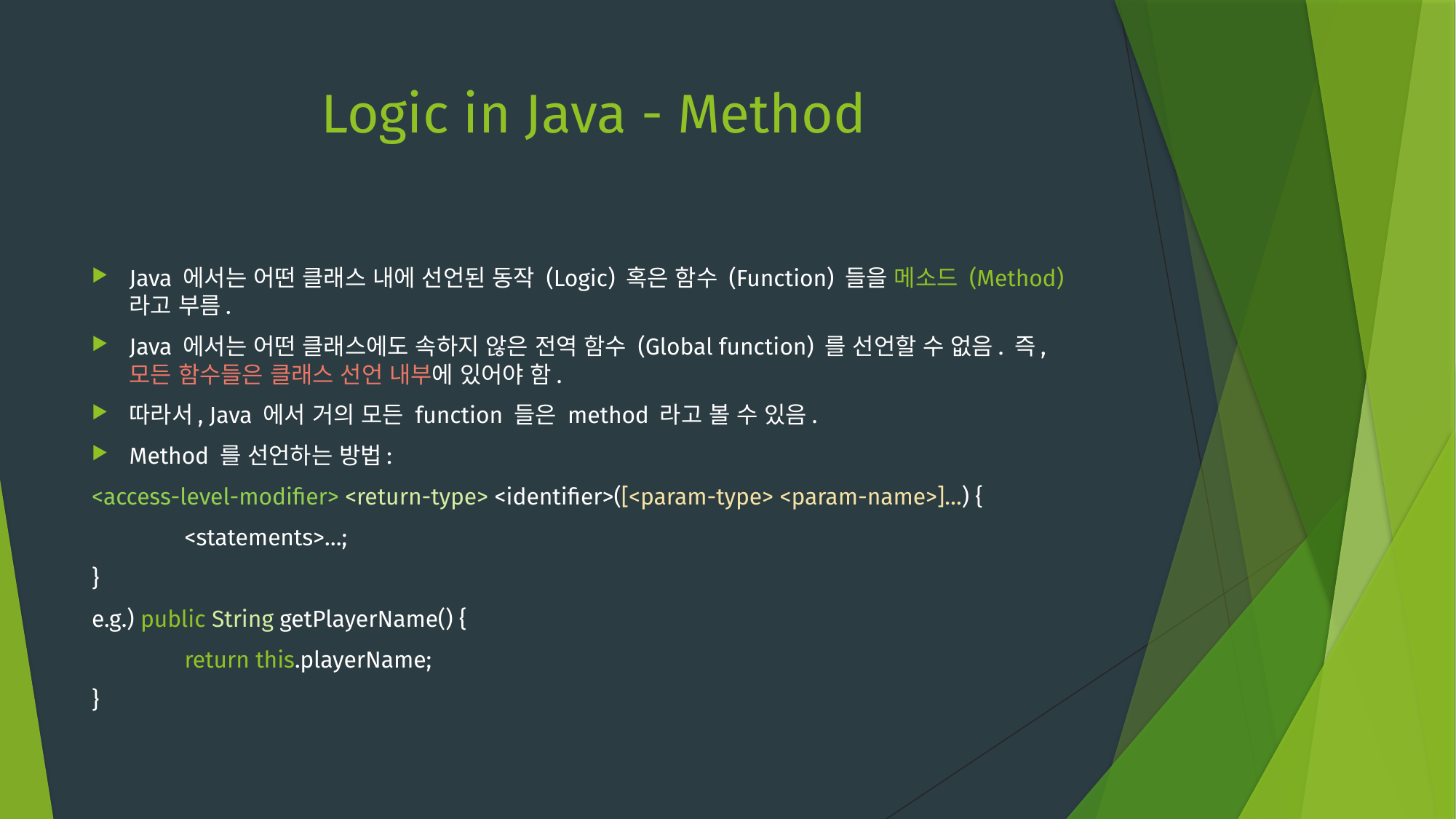

# Logic in Java - Method
Java 에서는 어떤 클래스 내에 선언된 동작 (Logic) 혹은 함수 (Function) 들을 메소드 (Method) 라고 부름.
Java 에서는 어떤 클래스에도 속하지 않은 전역 함수 (Global function) 를 선언할 수 없음. 즉, 모든 함수들은 클래스 선언 내부에 있어야 함.
따라서, Java 에서 거의 모든 function 들은 method 라고 볼 수 있음.
Method 를 선언하는 방법:
<access-level-modifier> <return-type> <identifier>([<param-type> <param-name>]…) {
	<statements>…;
}
e.g.) public String getPlayerName() {
	return this.playerName;
}